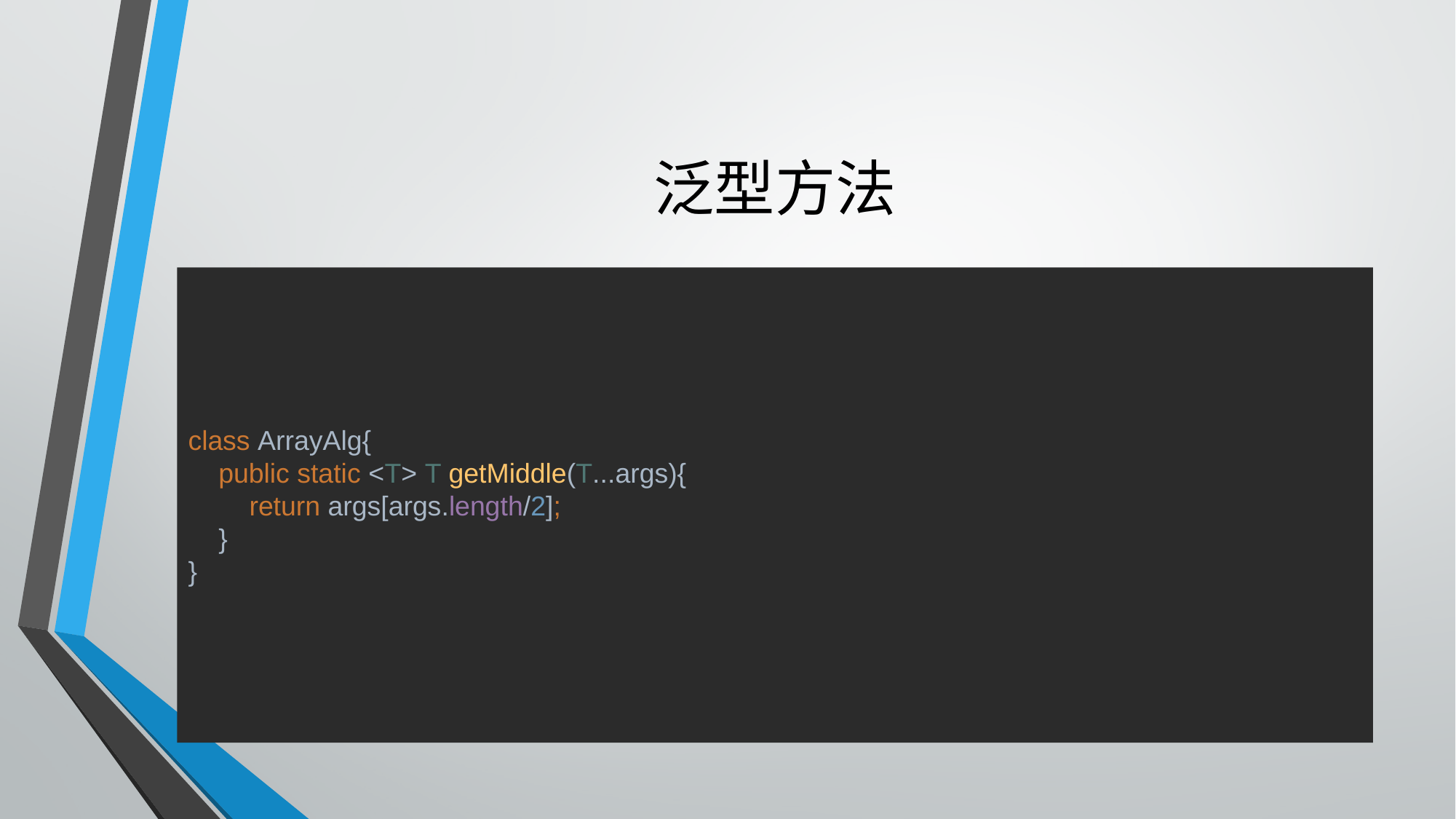

# 泛型方法
class ArrayAlg{
    public static <T> T getMiddle(T...args){
        return args[args.length/2];
    }
}